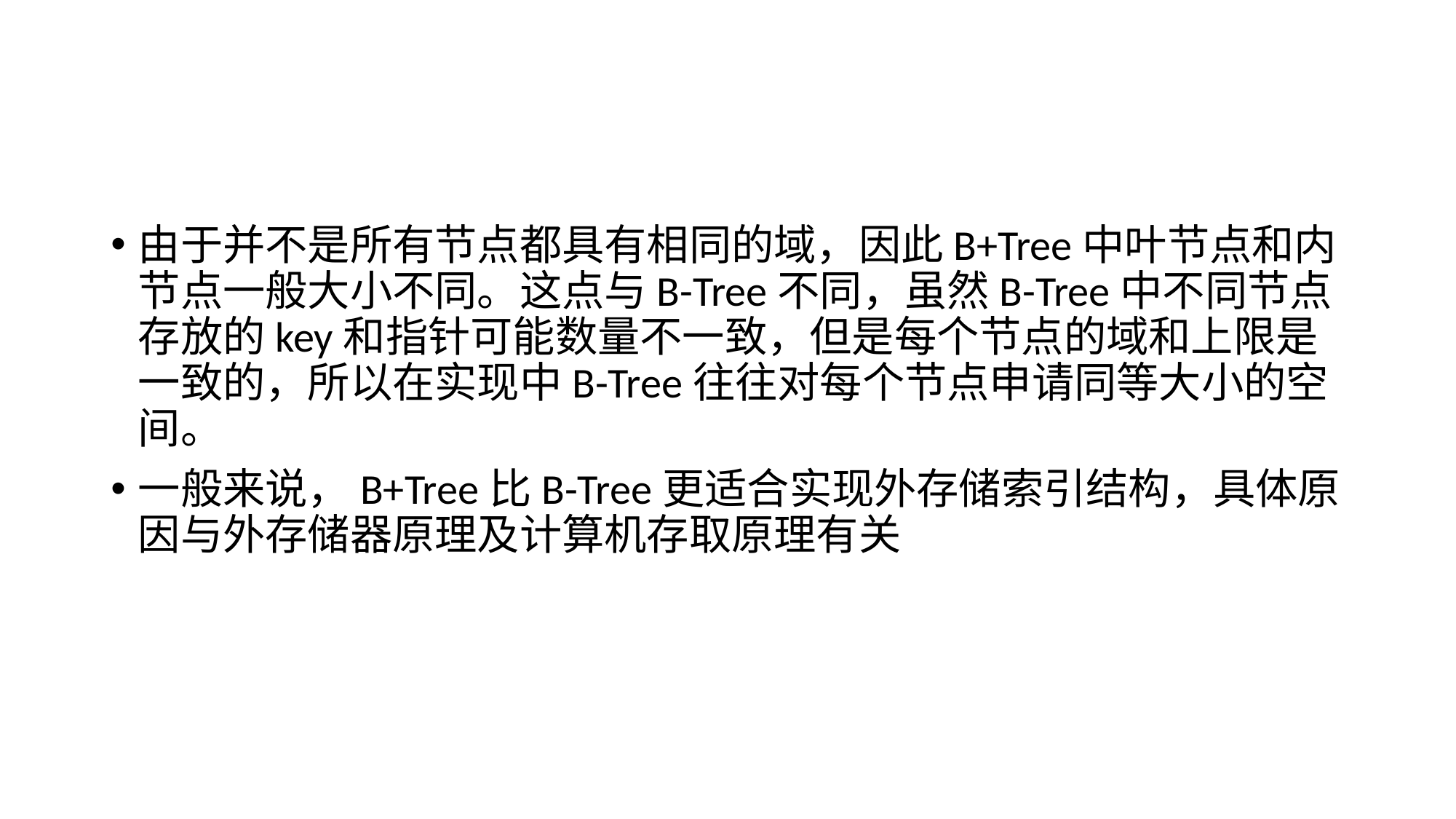

#
由于并不是所有节点都具有相同的域，因此B+Tree中叶节点和内节点一般大小不同。这点与B-Tree不同，虽然B-Tree中不同节点存放的key和指针可能数量不一致，但是每个节点的域和上限是一致的，所以在实现中B-Tree往往对每个节点申请同等大小的空间。
一般来说，B+Tree比B-Tree更适合实现外存储索引结构，具体原因与外存储器原理及计算机存取原理有关